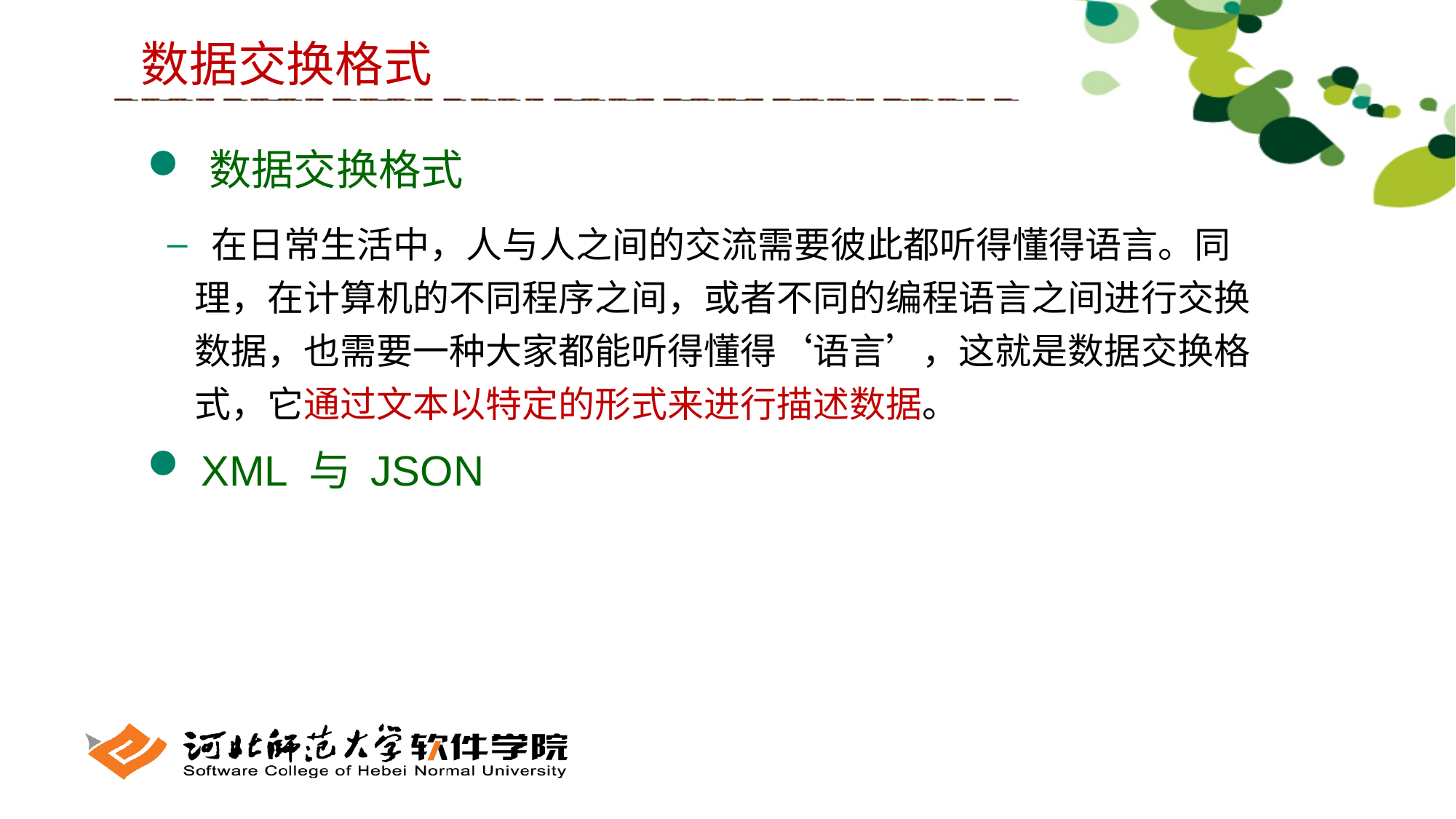

数据交换格式
 数据交换格式
 在日常生活中，人与人之间的交流需要彼此都听得懂得语言。同理，在计算机的不同程序之间，或者不同的编程语言之间进行交换数据，也需要一种大家都能听得懂得‘语言’，这就是数据交换格式，它通过文本以特定的形式来进行描述数据。
 XML 与 JSON